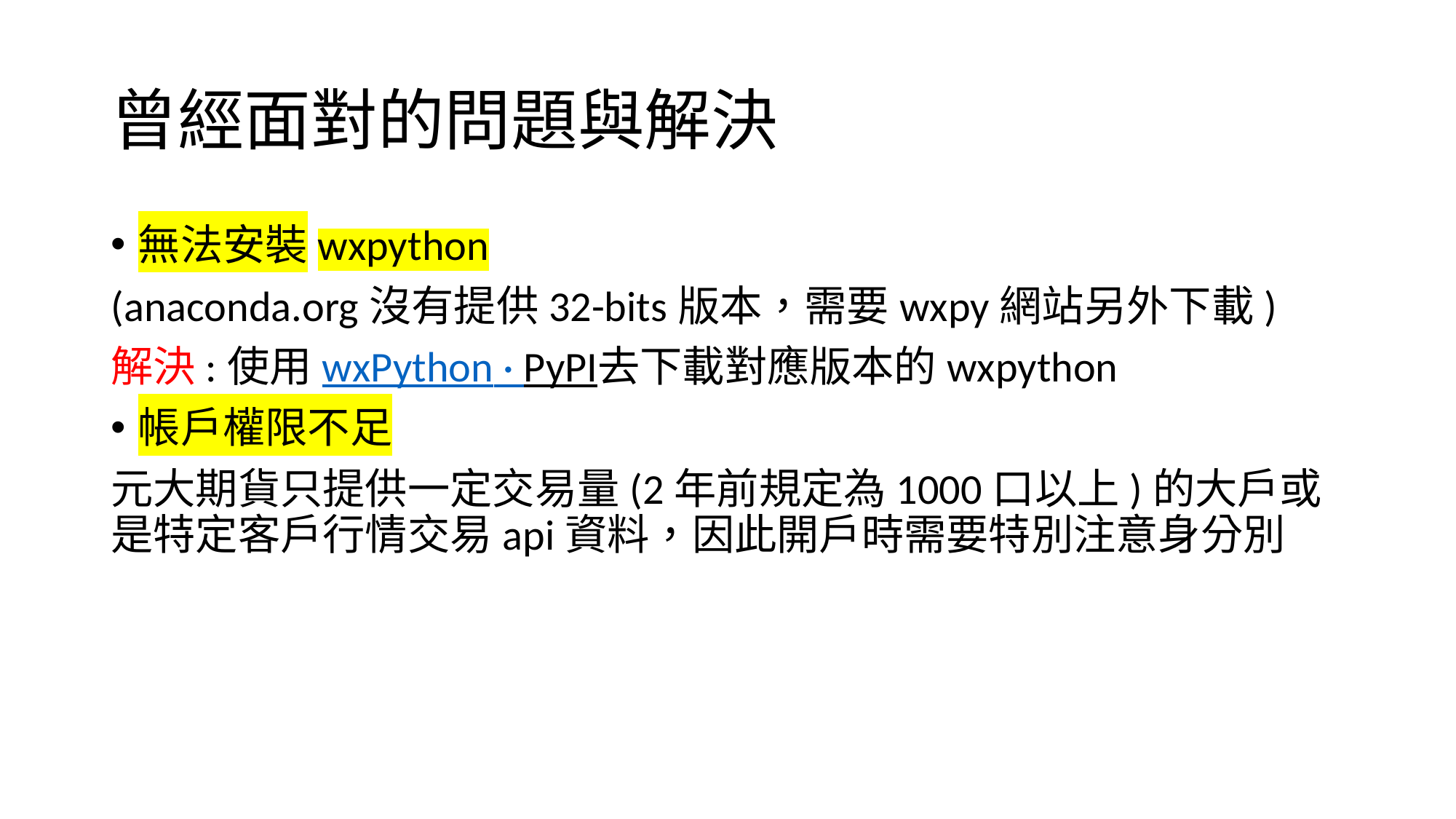

# 曾經面對的問題與解決
無法安裝wxpython
(anaconda.org沒有提供32-bits版本，需要wxpy網站另外下載)
解決:使用wxPython · PyPI去下載對應版本的wxpython
帳戶權限不足
元大期貨只提供一定交易量(2年前規定為1000口以上)的大戶或是特定客戶行情交易api資料，因此開戶時需要特別注意身分別